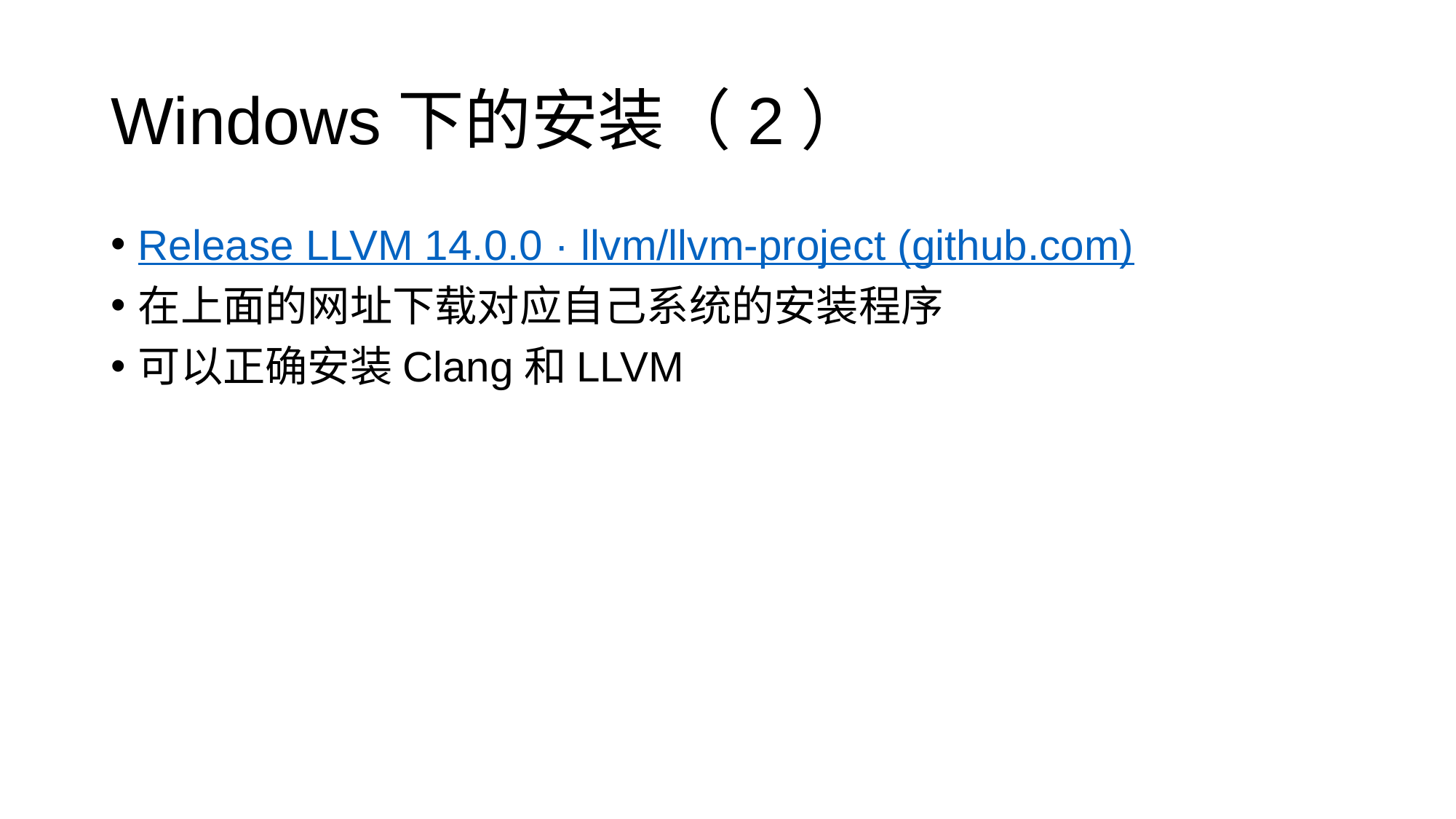

# Windows下的安装（2）
Release LLVM 14.0.0 · llvm/llvm-project (github.com)
在上面的网址下载对应自己系统的安装程序
可以正确安装Clang和LLVM